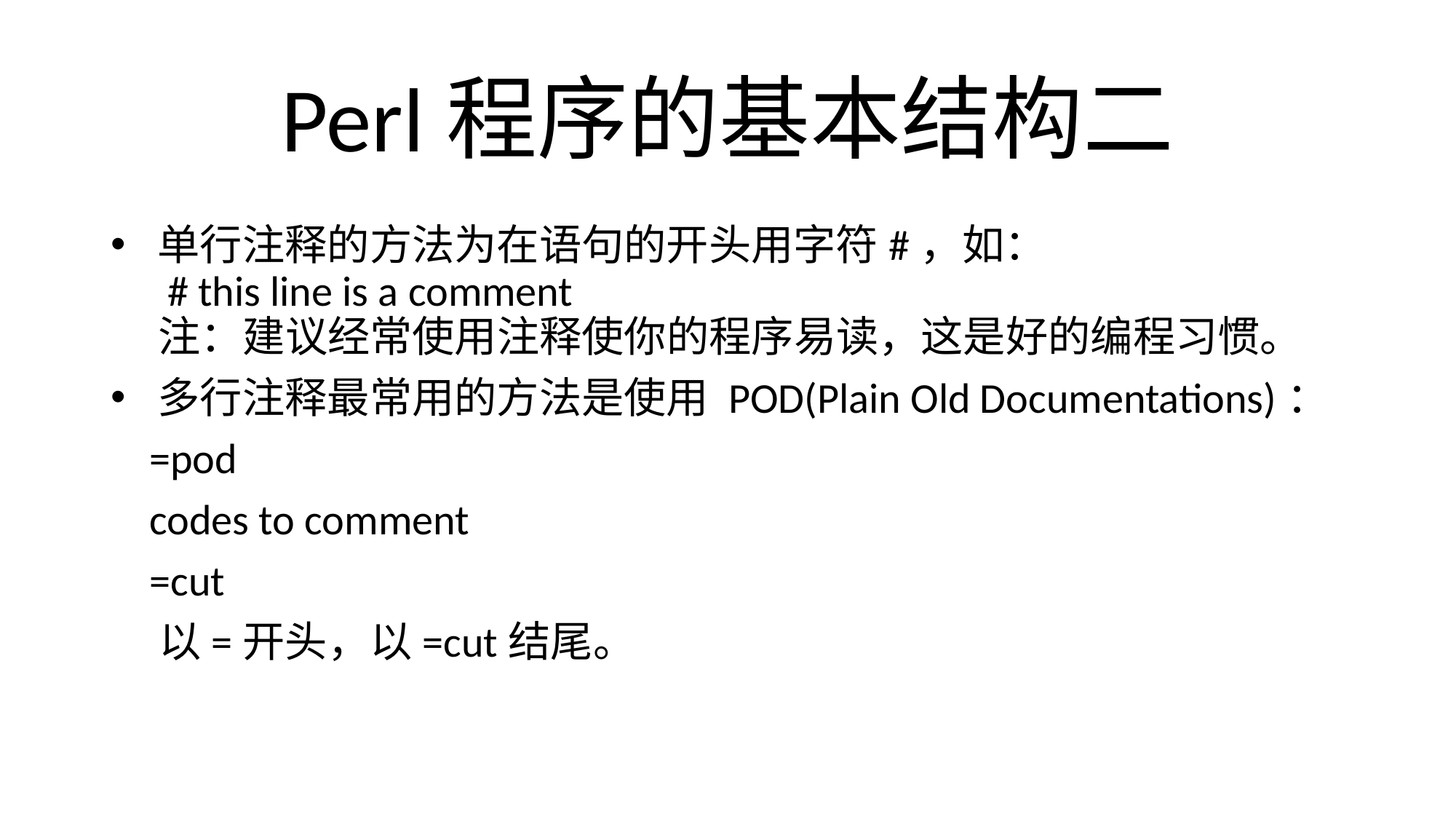

# Perl程序的基本结构二
 单行注释的方法为在语句的开头用字符#，如：
  # this line is a comment
 注：建议经常使用注释使你的程序易读，这是好的编程习惯。
 多行注释最常用的方法是使用 POD(Plain Old Documentations)：
    =pod
    codes to comment
    =cut
    以=开头，以=cut结尾。